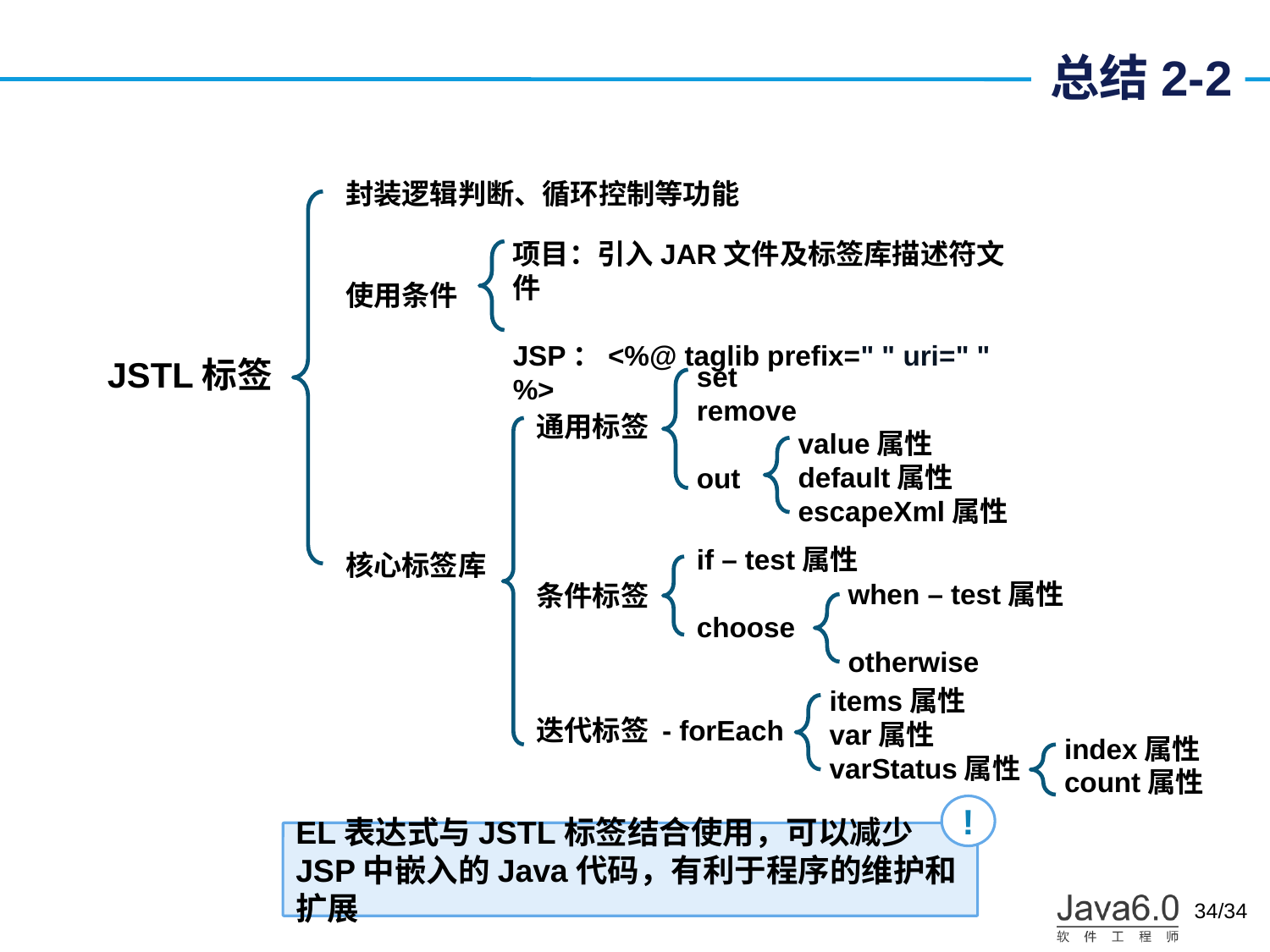

# 总结2-2

封装逻辑判断、循环控制等功能

使用条件

核心标签库

项目：引入JAR文件及标签库描述符文件

JSP：<%@ taglib prefix=" " uri=" " %>

JSTL标签
set
remove

out

通用标签

条件标签

迭代标签 - forEach

value属性
default属性
escapeXml属性

if – test属性

choose

when – test属性

otherwise

items属性
var属性
varStatus属性

index属性
count属性

!
EL表达式与JSTL标签结合使用，可以减少JSP中嵌入的Java代码，有利于程序的维护和扩展
34/34